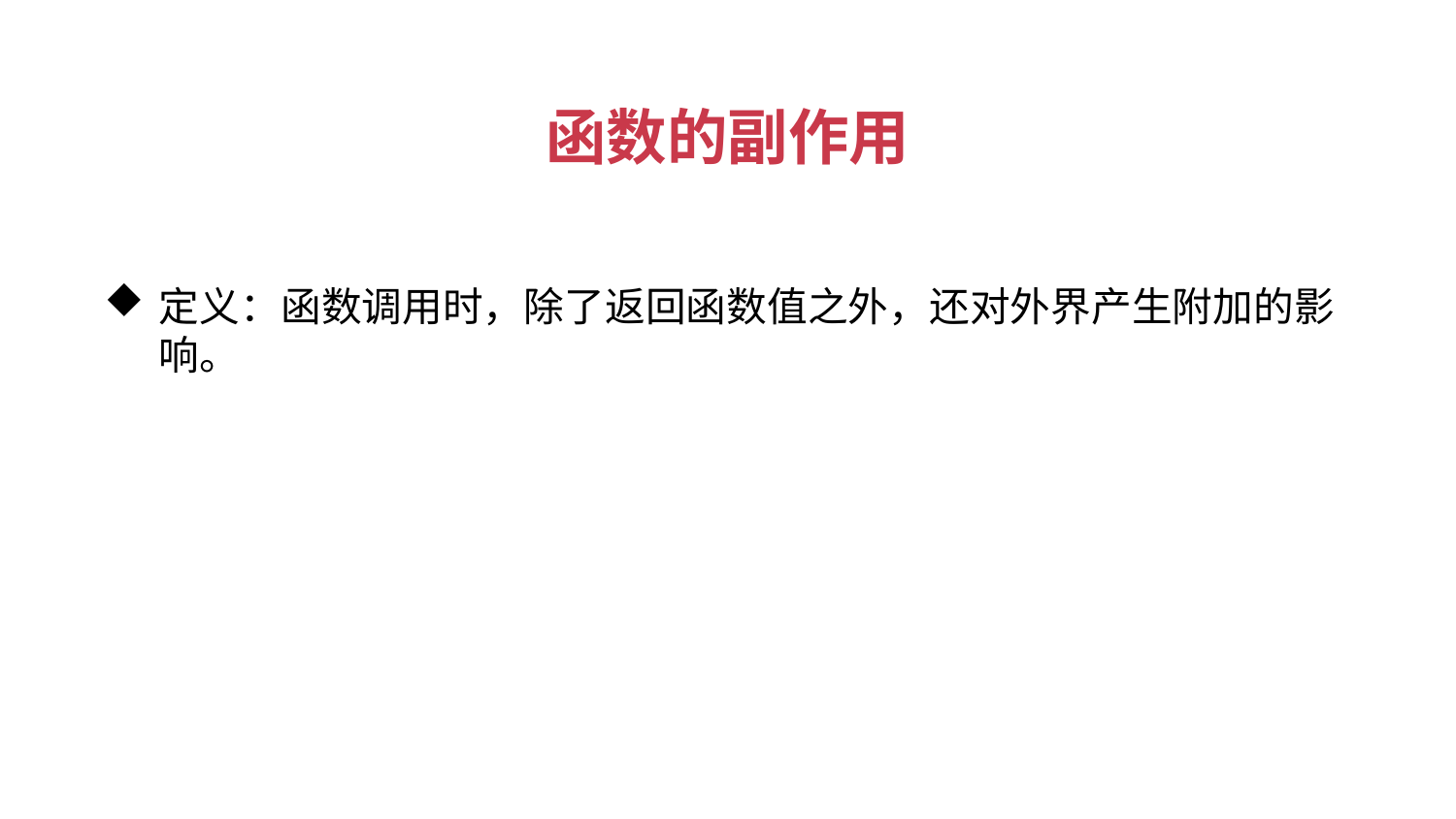

函数的副作用
定义：函数调用时，除了返回函数值之外，还对外界产生附加的影响。